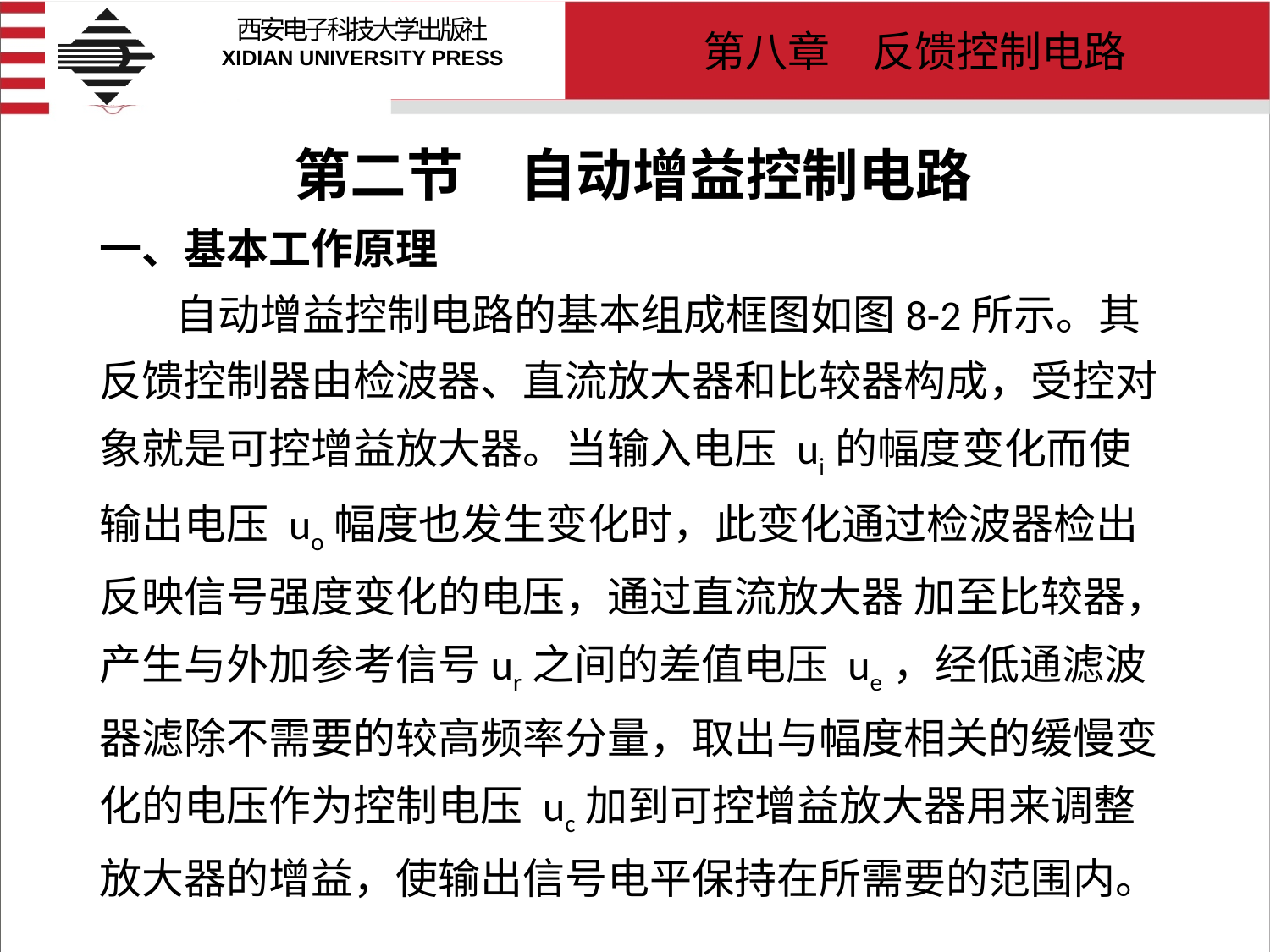

# 第二节　自动增益控制电路 一、基本工作原理 自动增益控制电路的基本组成框图如图8-2所示。其反馈控制器由检波器、直流放大器和比较器构成，受控对象就是可控增益放大器。当输入电压 ui的幅度变化而使输出电压 uo幅度也发生变化时，此变化通过检波器检出反映信号强度变化的电压，通过直流放大器 加至比较器，产生与外加参考信号ur之间的差值电压 ue，经低通滤波器滤除不需要的较高频率分量，取出与幅度相关的缓慢变化的电压作为控制电压 uc加到可控增益放大器用来调整放大器的增益，使输出信号电平保持在所需要的范围内。